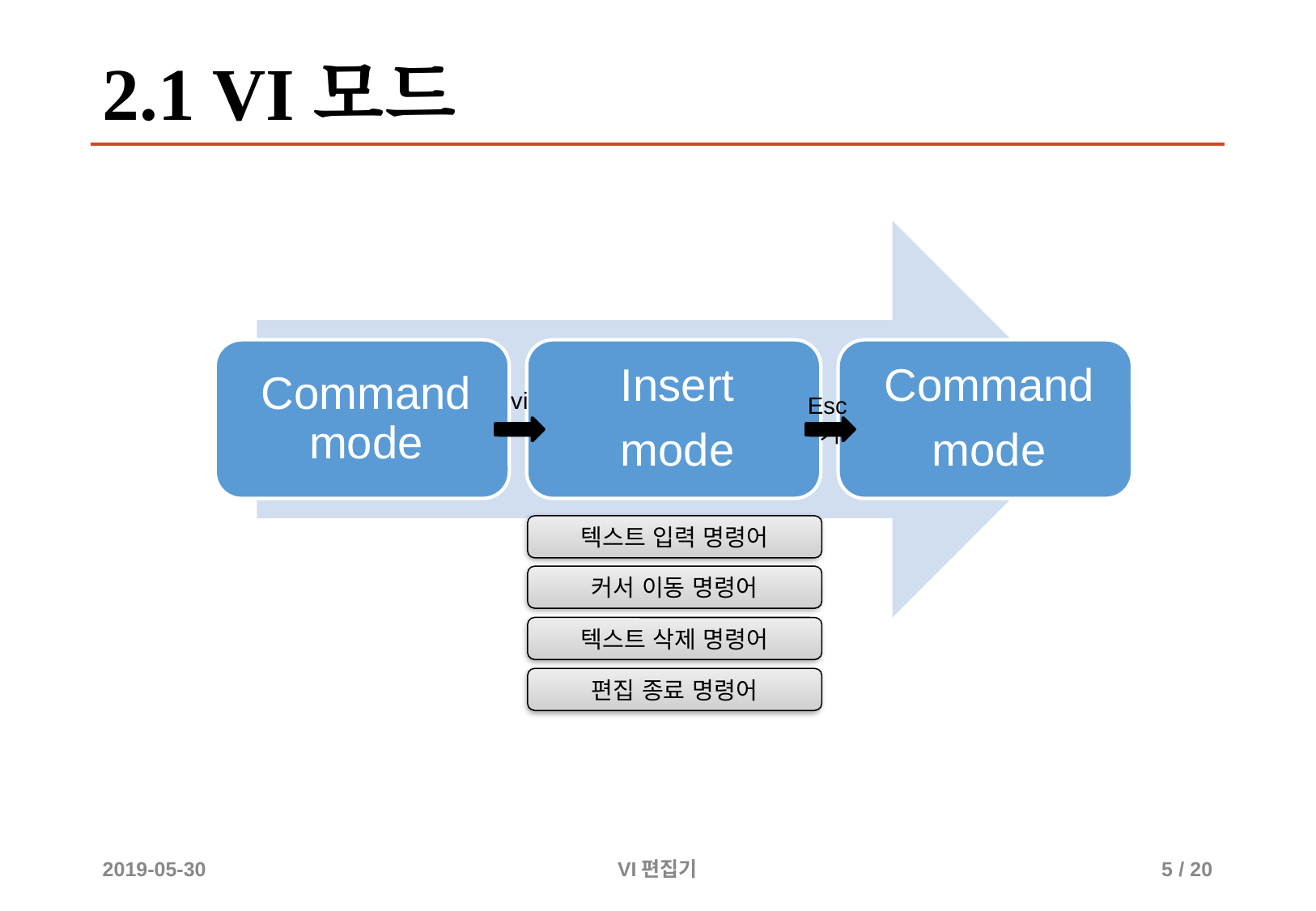

# 2.1 VI모드
Command mode
Insert
mode
Command
mode
vi
Esc키

텍스트 입력 명령어
커서 이동 명령어
텍스트 삭제 명령어
편집 종료 명령어
2019-05-30
VI편집기
5 / 20